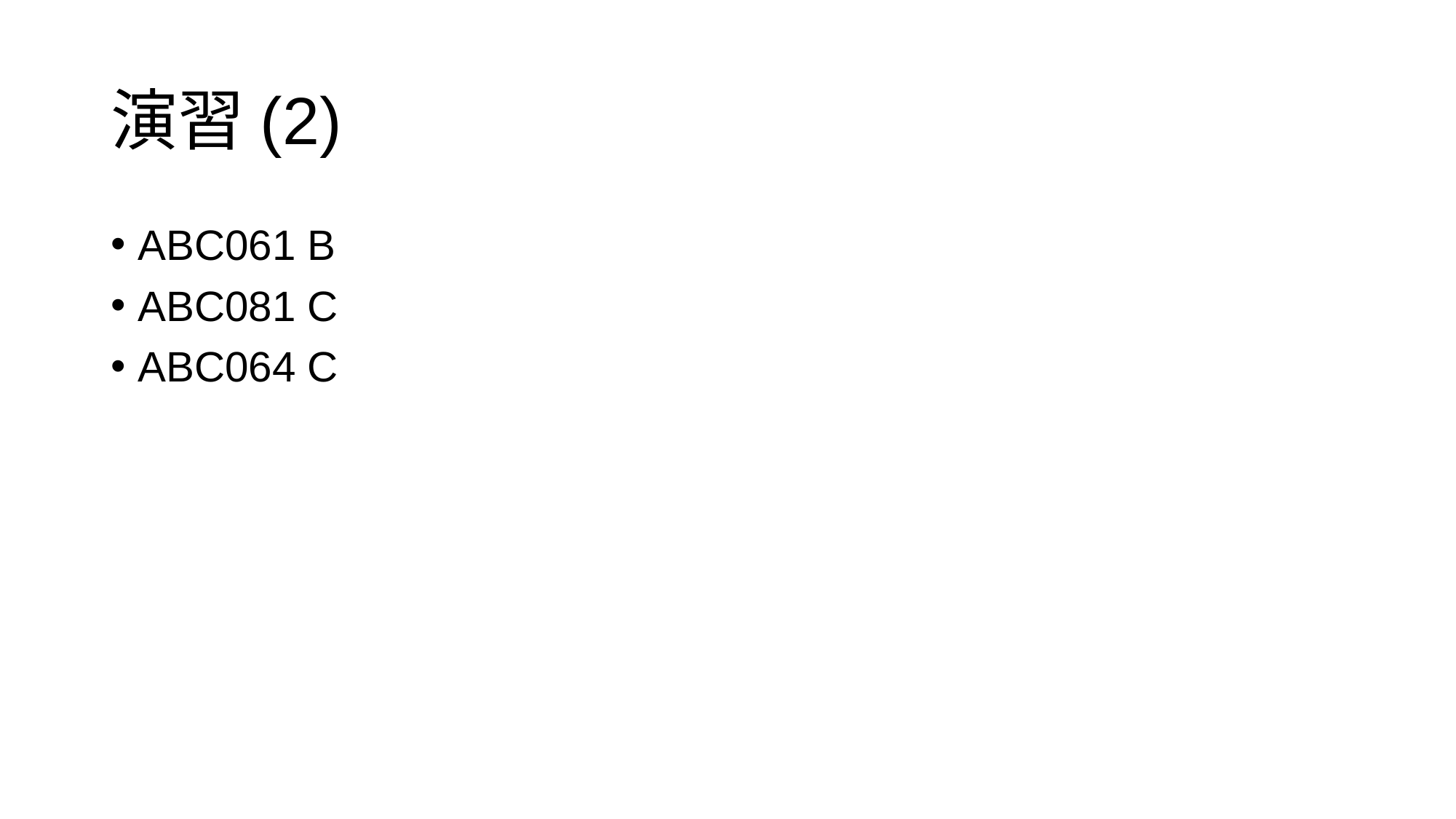

# 演習(2)
ABC061 B
ABC081 C
ABC064 C